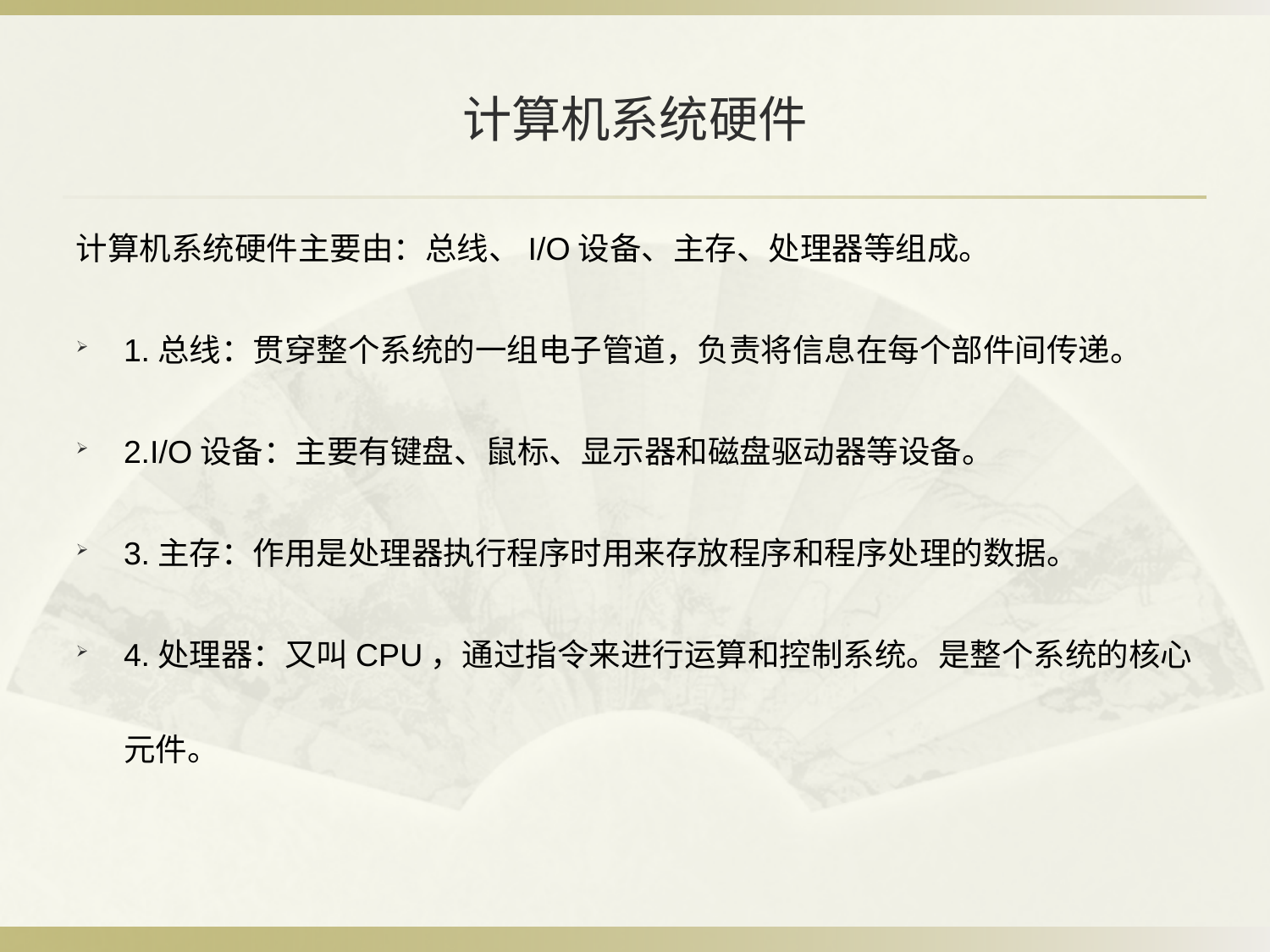

# 计算机系统硬件
计算机系统硬件主要由：总线、I/O设备、主存、处理器等组成。
1.总线：贯穿整个系统的一组电子管道，负责将信息在每个部件间传递。
2.I/O设备：主要有键盘、鼠标、显示器和磁盘驱动器等设备。
3.主存：作用是处理器执行程序时用来存放程序和程序处理的数据。
4.处理器：又叫CPU，通过指令来进行运算和控制系统。是整个系统的核心元件。